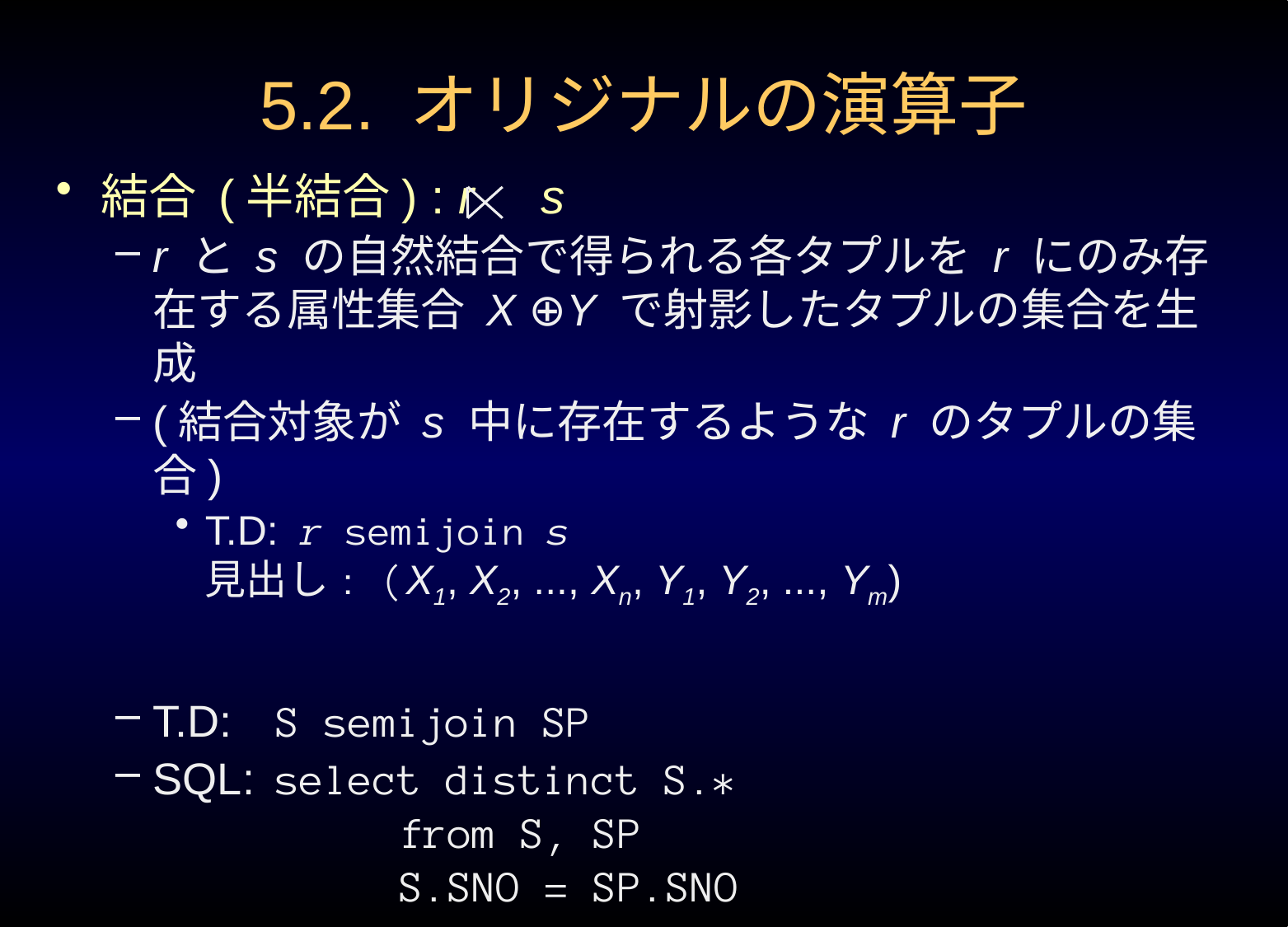

# 5.2. オリジナルの演算子
結合 (半結合) : r     s
r と s の自然結合で得られる各タプルを r にのみ存在する属性集合 X ⊕Y で射影したタプルの集合を生成
(結合対象が s 中に存在するような r のタプルの集合)
T.D:  r semijoin s
見出し: (X1, X2, ..., Xn, Y1, Y2, ..., Ym)

T.D:	S semijoin SP
SQL:	select distinct S.*
		from S, SP
		S.SNO = SP.SNO